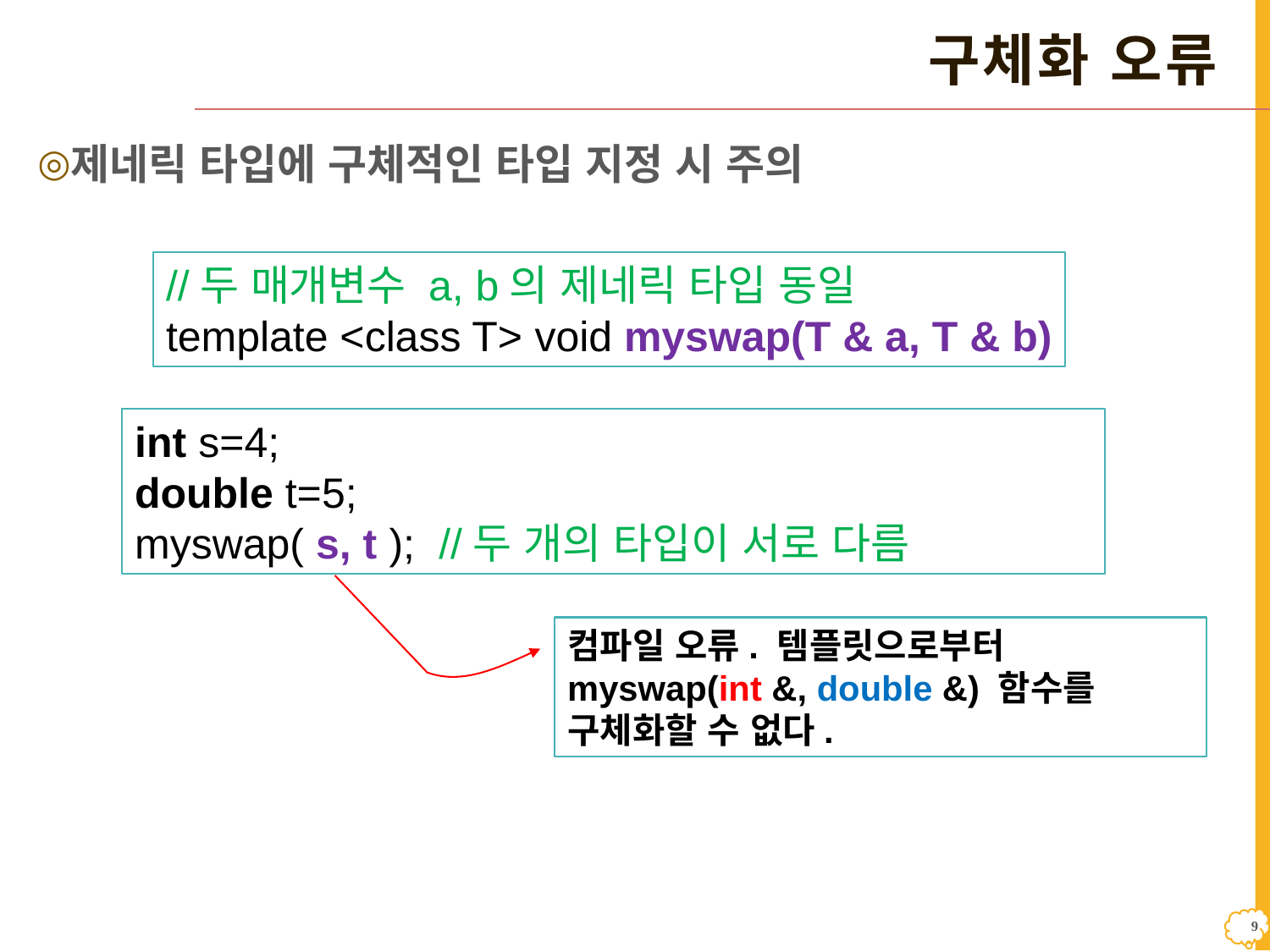

# 구체화 오류
제네릭 타입에 구체적인 타입 지정 시 주의
//두 매개변수 a, b의 제네릭 타입 동일
template <class T> void myswap(T & a, T & b)
int s=4;
double t=5;
myswap( s, t );  //두 개의 타입이 서로 다름

컴파일 오류. 템플릿으로부터
myswap(int &, double &) 함수를 구체화할 수 없다.
9